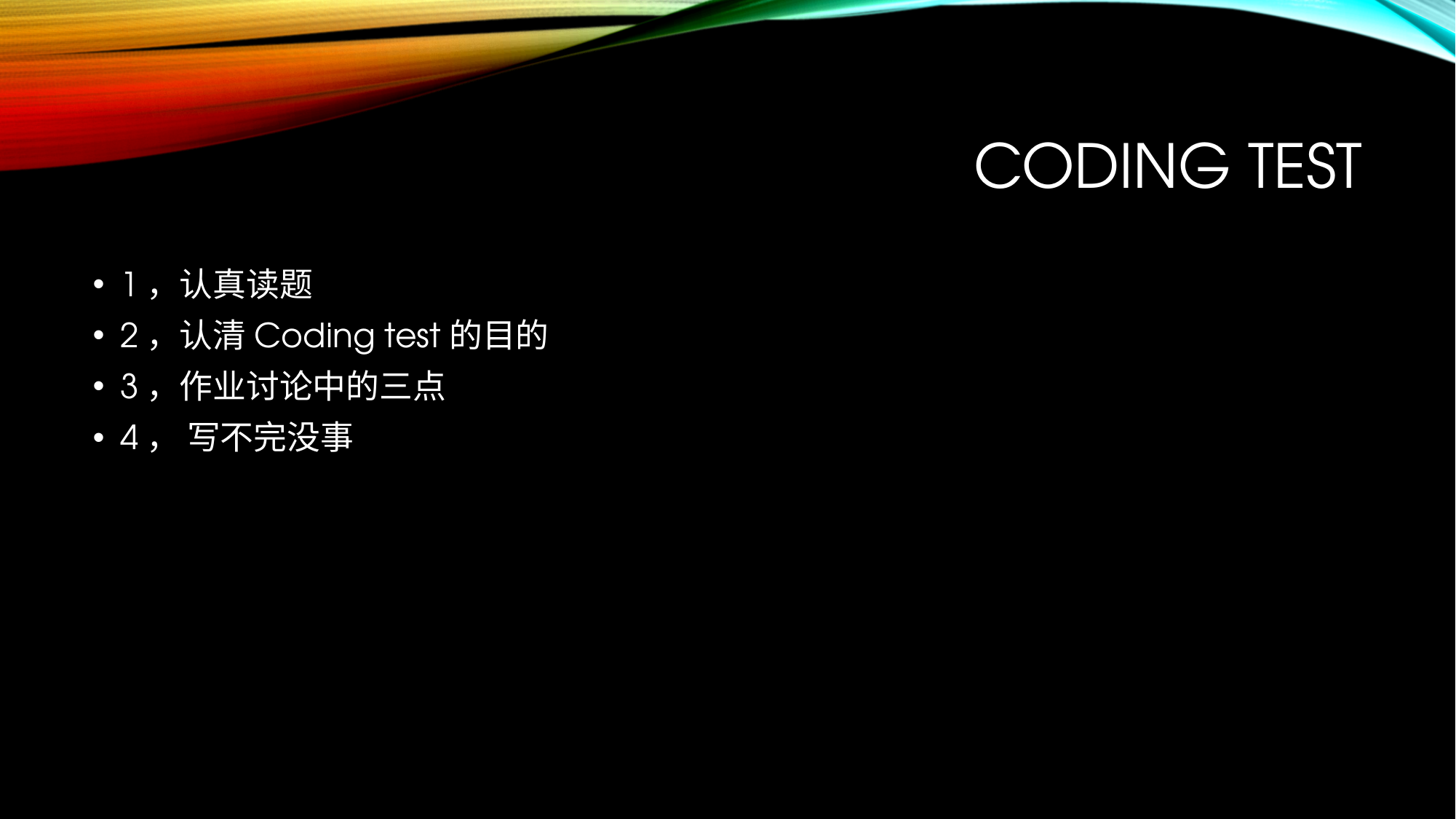

# Coding test
1，认真读题
2，认清Coding test的目的
3，作业讨论中的三点
4， 写不完没事